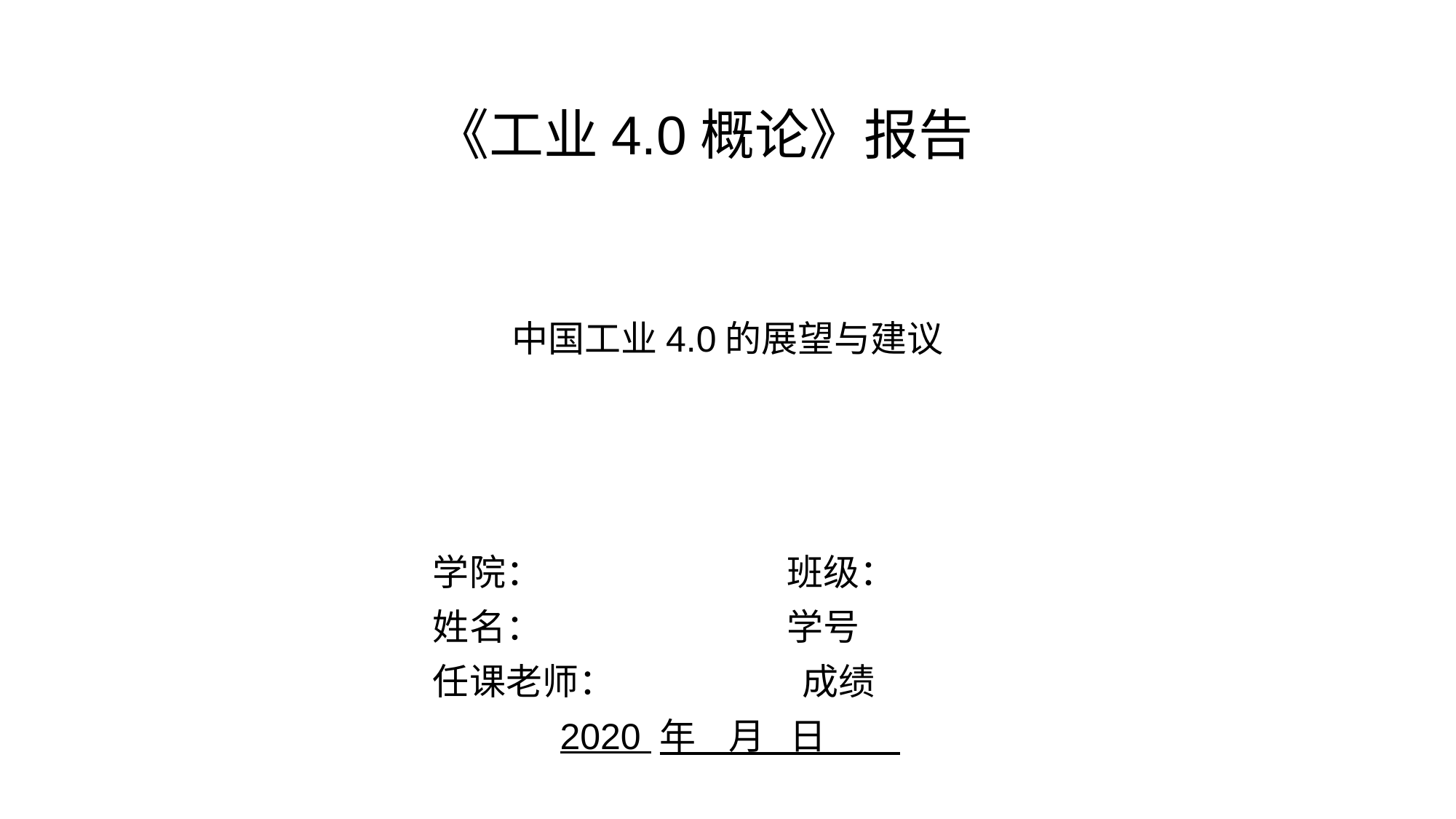

《工业4.0概论》报告
中国工业4.0的展望与建议
学院：                              班级：
姓名：                              学号
任课老师：                       成绩
2020 年    月   日